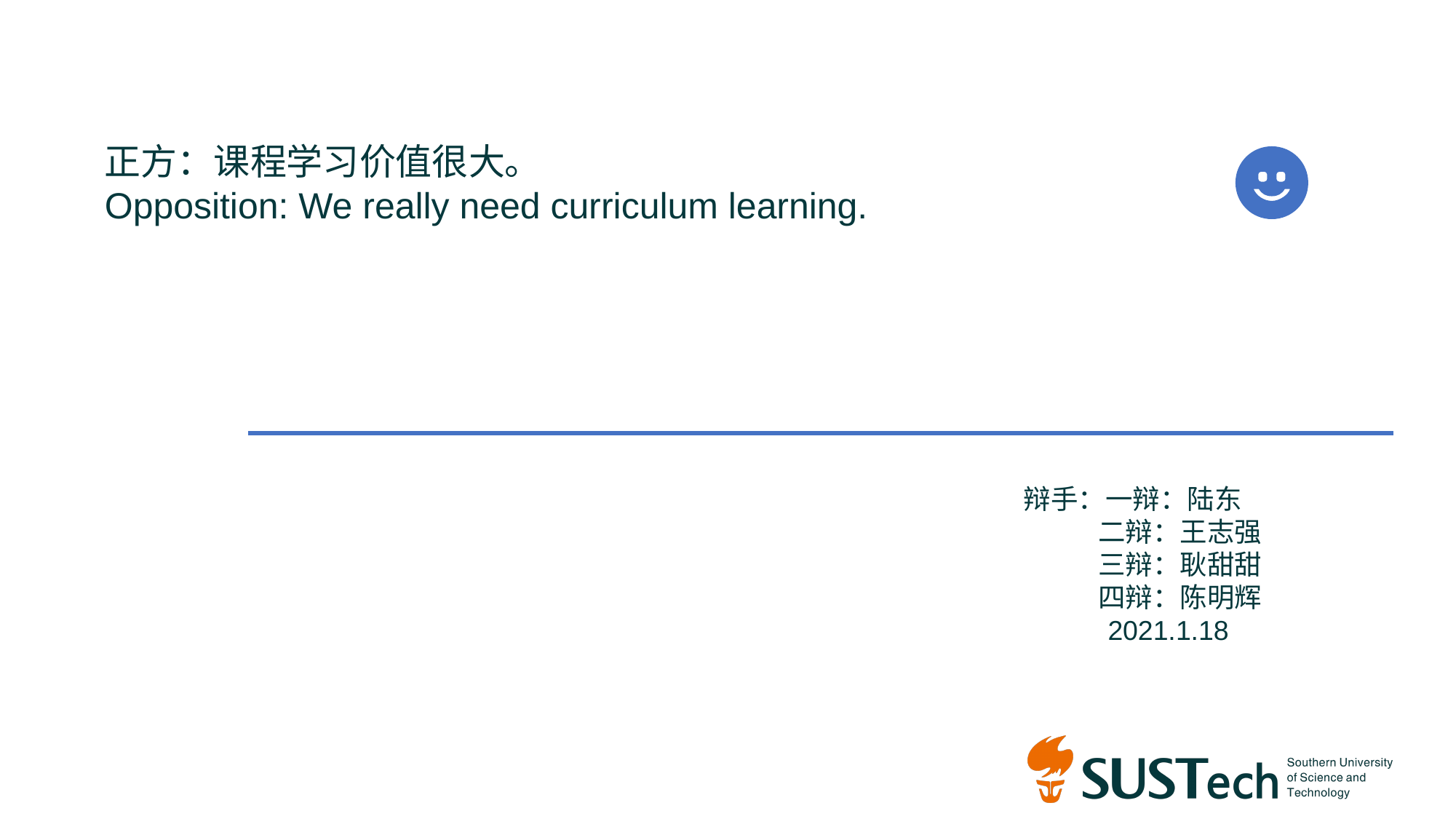

正方：课程学习价值很大。
Opposition: We really need curriculum learning.

辩手：一辩：陆东
           二辩：王志强
           三辩：耿甜甜
           四辩：陈明辉
           2021.1.18